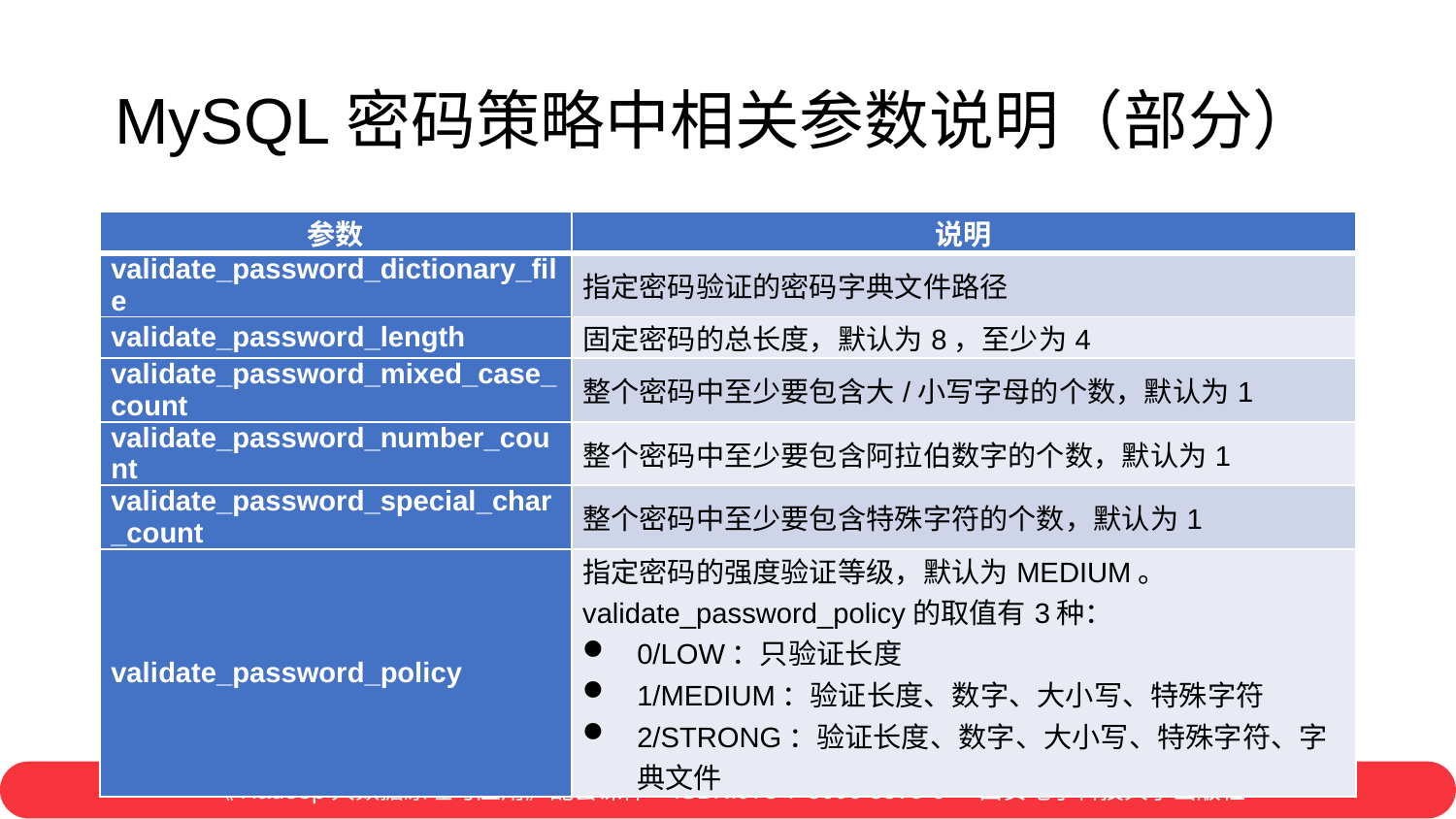

# MySQL密码策略中相关参数说明（部分）
| 参数 | 说明 |
| --- | --- |
| validate\_password\_dictionary\_file | 指定密码验证的密码字典文件路径 |
| validate\_password\_length | 固定密码的总长度，默认为8，至少为4 |
| validate\_password\_mixed\_case\_count | 整个密码中至少要包含大/小写字母的个数，默认为1 |
| validate\_password\_number\_count | 整个密码中至少要包含阿拉伯数字的个数，默认为1 |
| validate\_password\_special\_char\_count | 整个密码中至少要包含特殊字符的个数，默认为1 |
| validate\_password\_policy | 指定密码的强度验证等级，默认为MEDIUM。 validate\_password\_policy的取值有3种： 0/LOW：只验证长度 1/MEDIUM：验证长度、数字、大小写、特殊字符 2/STRONG：验证长度、数字、大小写、特殊字符、字典文件 |